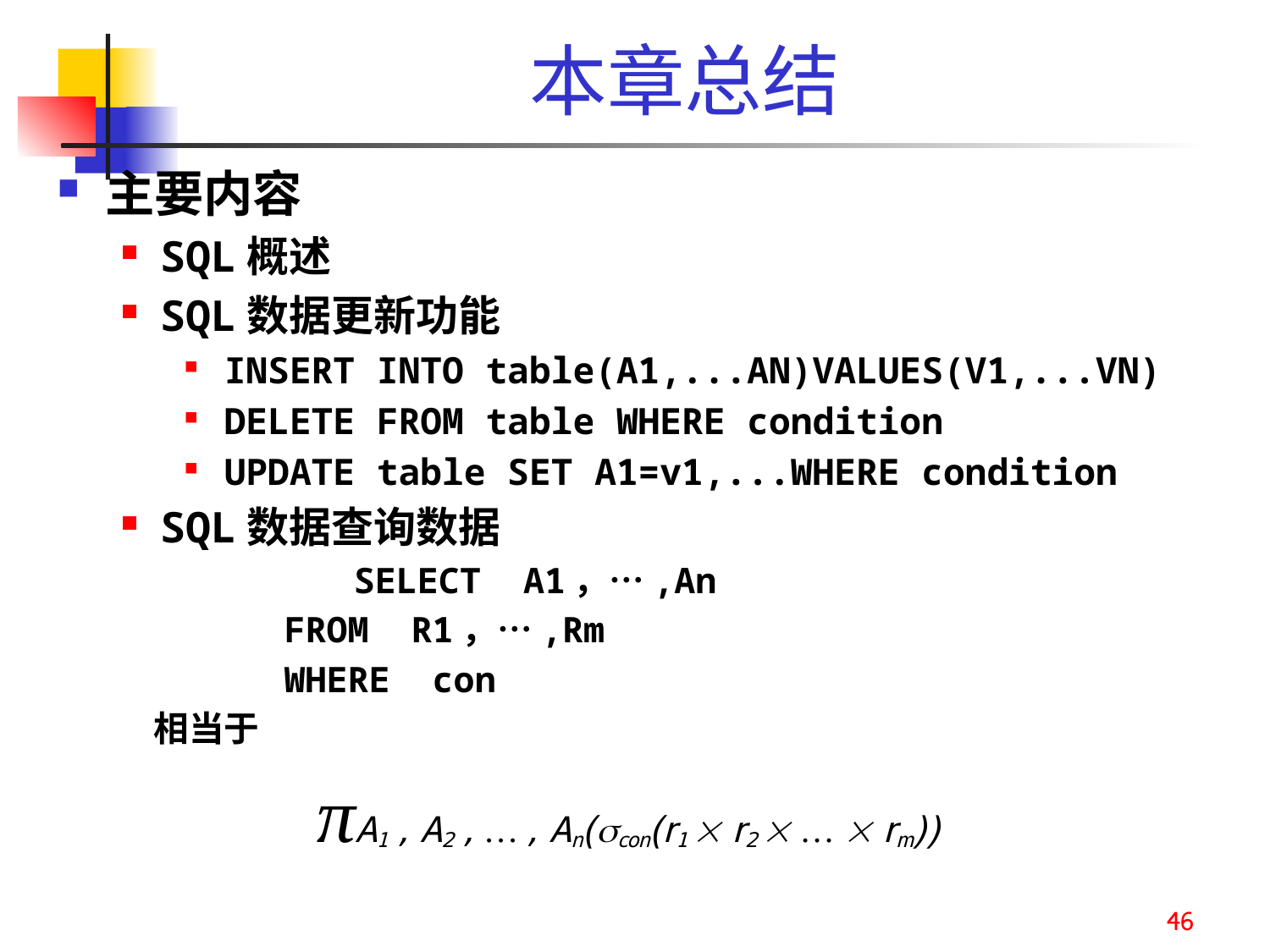

本章总结
主要内容
SQL概述
SQL数据更新功能
INSERT INTO table(A1,...AN)VALUES(V1,...VN)
DELETE FROM table WHERE condition
UPDATE table SET A1=v1,...WHERE condition
SQL数据查询数据
           SELECT  A1，…,An
     　　　FROM  R1，…,Rm
     　　　WHERE  con
   相当于
                      πA1 , A2 , … , An(σcon(r1 × r2 × … × rm))

46